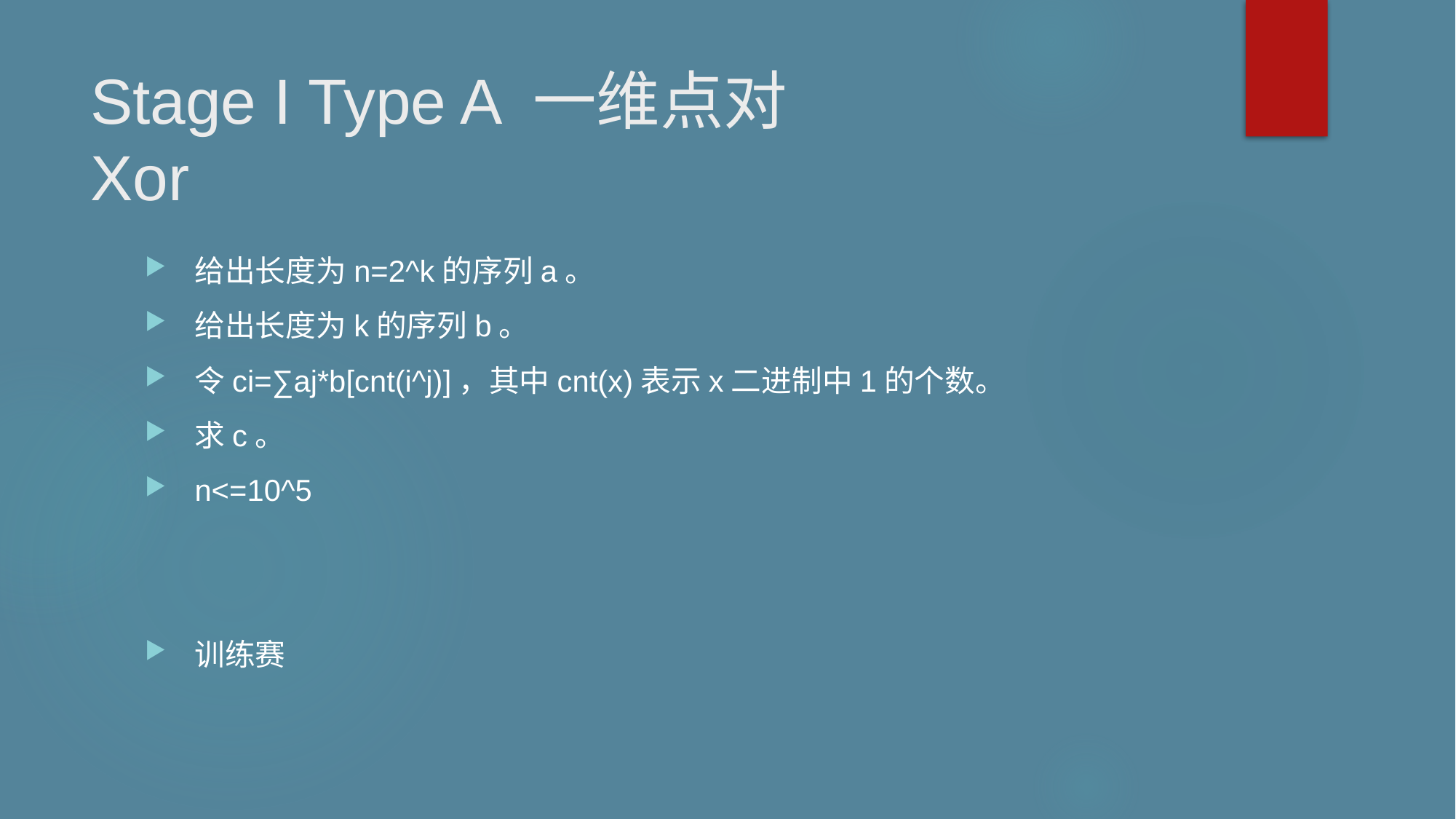

# Stage I Type A 一维点对 Xor
给出长度为n=2^k的序列a。
给出长度为k的序列b。
令ci=∑aj*b[cnt(i^j)]，其中cnt(x)表示x二进制中1的个数。
求c。
n<=10^5

训练赛